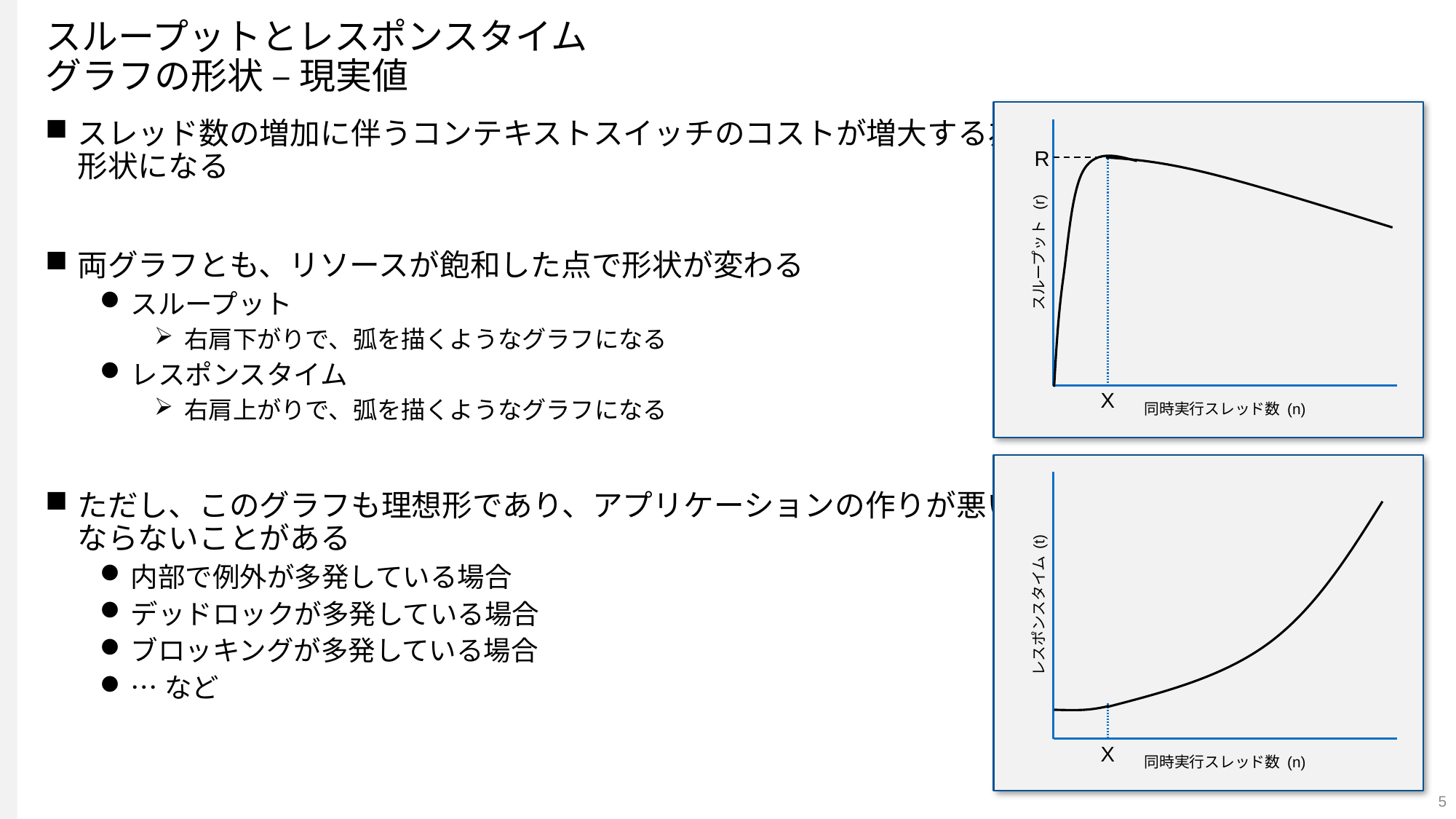

# スループットとレスポンスタイム グラフの形状 – 現実値

スレッド数の増加に伴うコンテキストスイッチのコストが増大する為、現実的には右図のような形状になる

両グラフとも、リソースが飽和した点で形状が変わる
スループット
右肩下がりで、弧を描くようなグラフになる
レスポンスタイム
右肩上がりで、弧を描くようなグラフになる

ただし、このグラフも理想形であり、アプリケーションの作りが悪いと、このようなグラフすらならないことがある
内部で例外が多発している場合
デッドロックが多発している場合
ブロッキングが多発している場合
…など

R

スループット  (r)
X
同時実行スレッド数 (n)

レスポンスタイム (t)

X
同時実行スレッド数 (n)
5